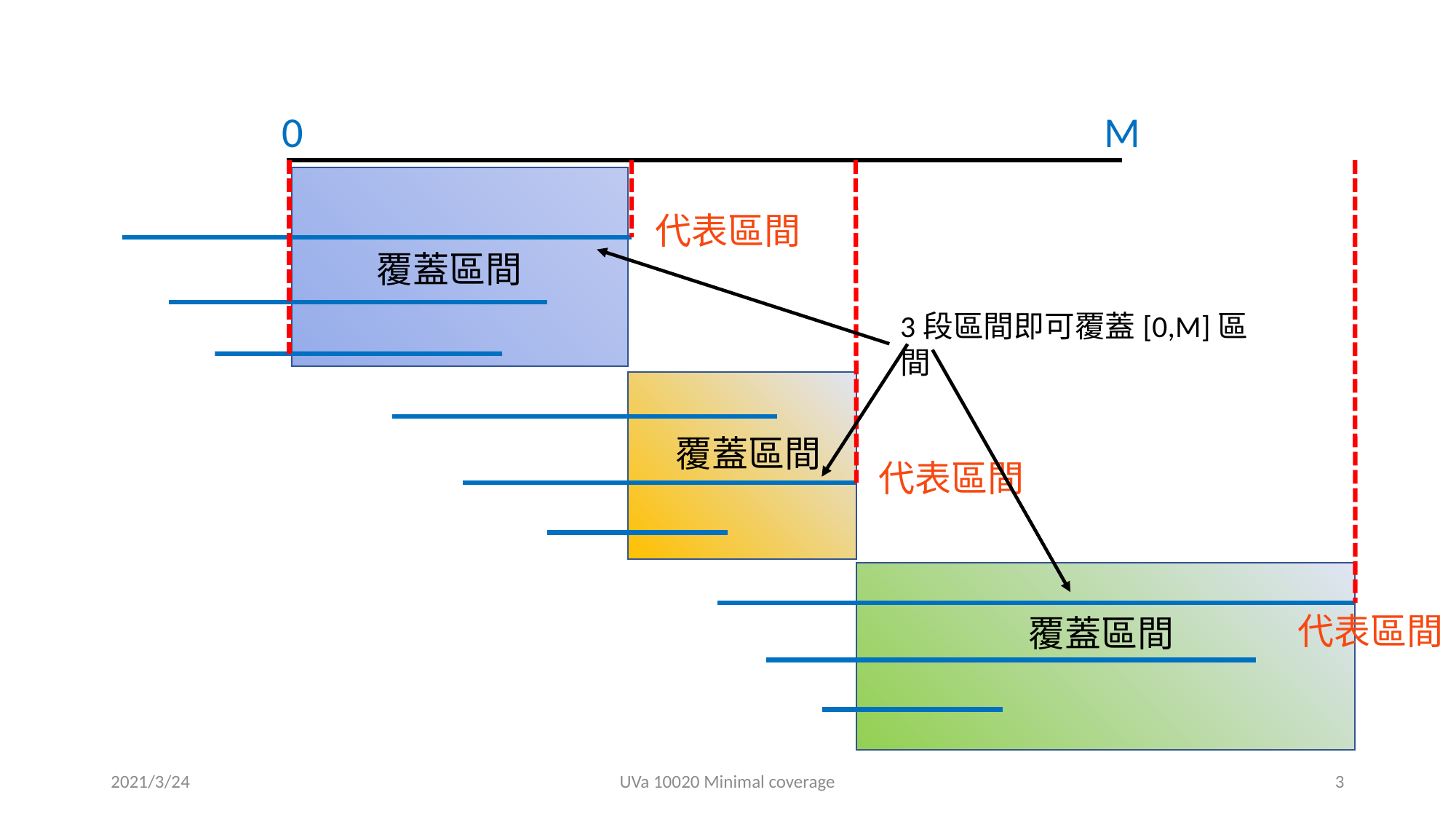

0
M

代表區間
覆蓋區間
3段區間即可覆蓋[0,M]區間

覆蓋區間
代表區間

代表區間
覆蓋區間
2021/3/24
UVa 10020 Minimal coverage
3